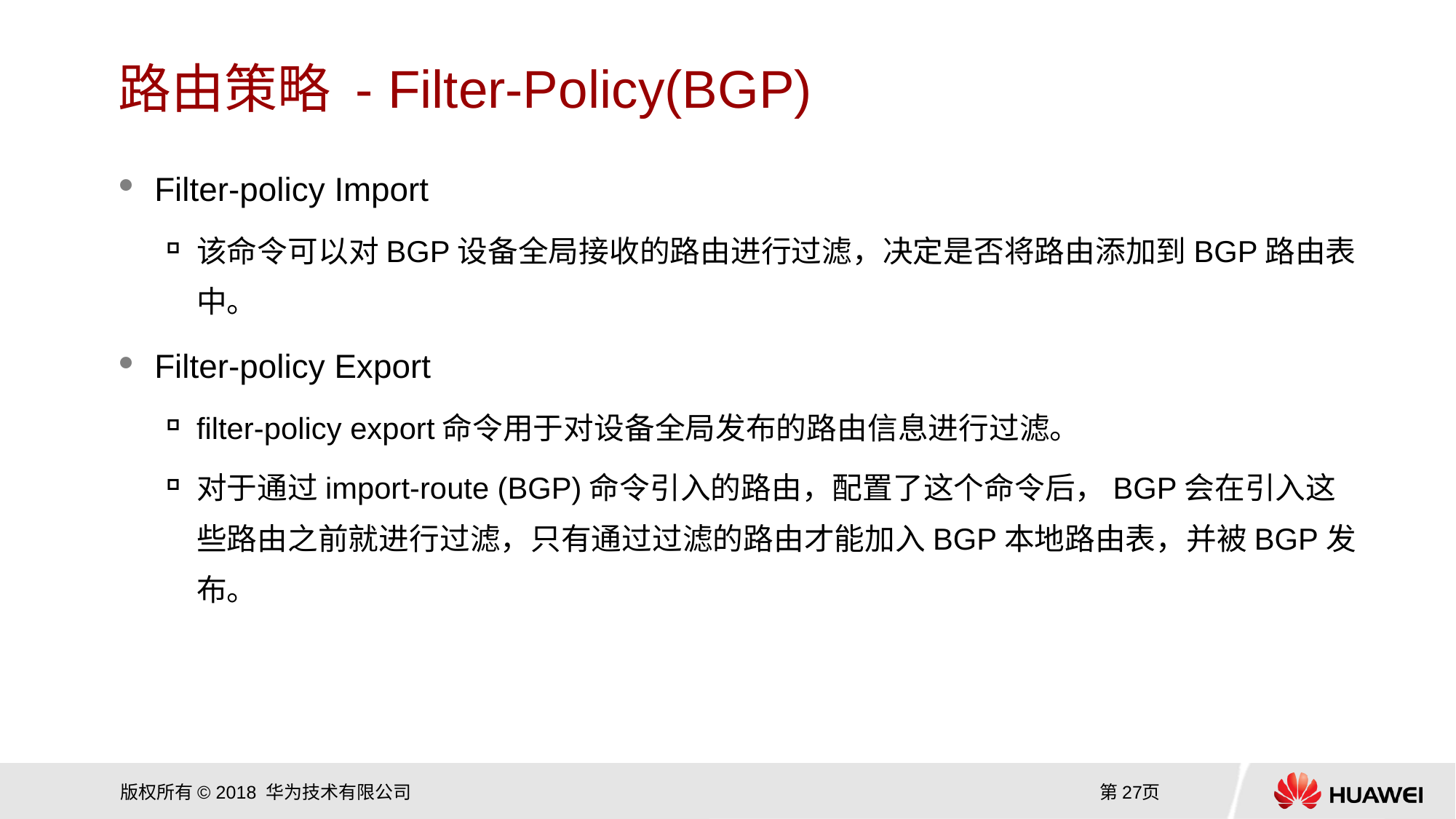

# 路由策略 - Filter-Policy(BGP)
Filter-policy Import
该命令可以对BGP设备全局接收的路由进行过滤，决定是否将路由添加到BGP路由表中。
Filter-policy Export
filter-policy export命令用于对设备全局发布的路由信息进行过滤。
对于通过import-route (BGP)命令引入的路由，配置了这个命令后，BGP会在引入这些路由之前就进行过滤，只有通过过滤的路由才能加入BGP本地路由表，并被BGP发布。